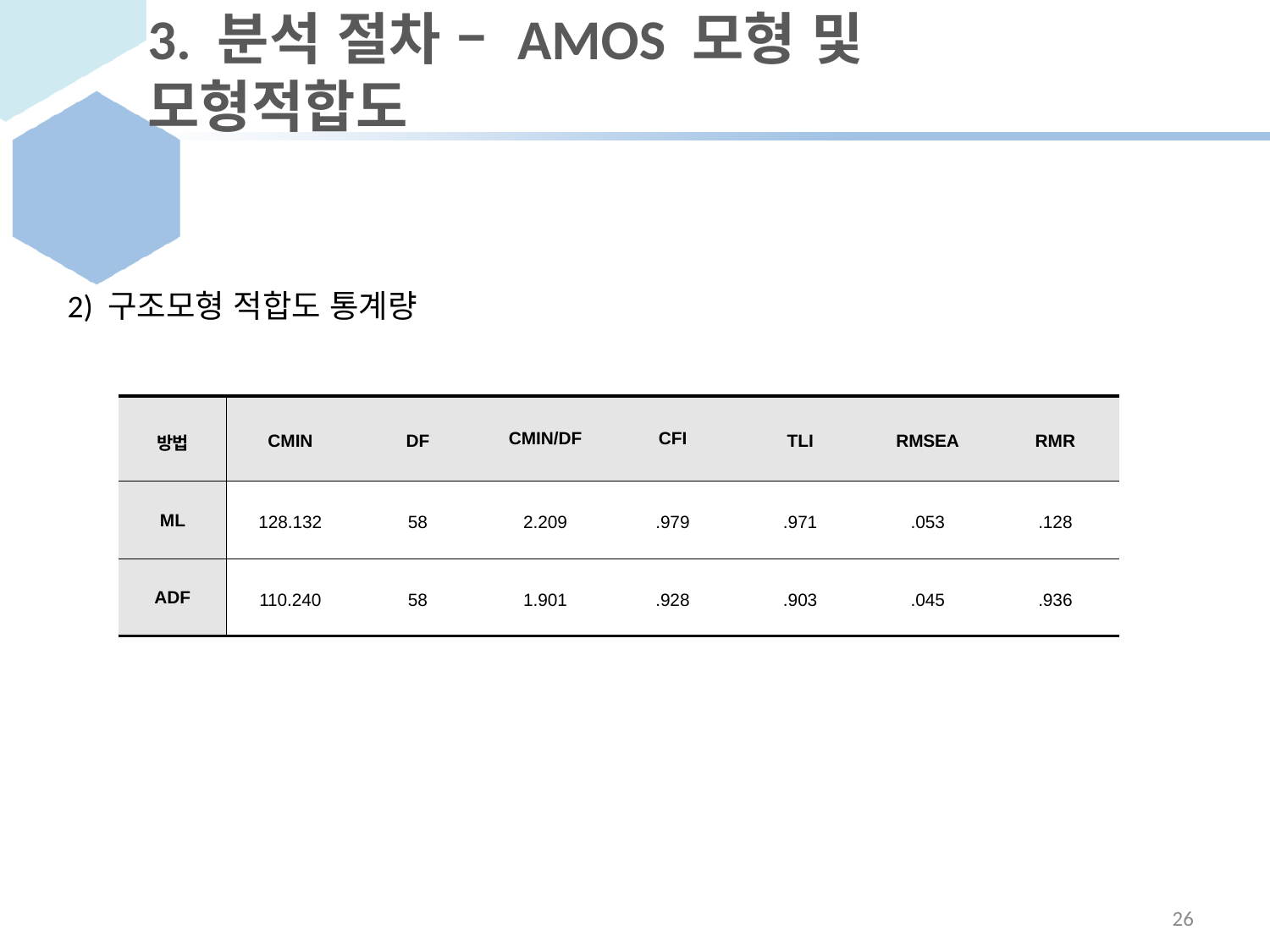

# 3. 분석 절차 – AMOS 모형 및 모형적합도
2) 구조모형 적합도 통계량
| 방법 | CMIN | DF | CMIN/DF | CFI | TLI | RMSEA | RMR |
| --- | --- | --- | --- | --- | --- | --- | --- |
| ML | 128.132 | 58 | 2.209 | .979 | .971 | .053 | .128 |
| ADF | 110.240 | 58 | 1.901 | .928 | .903 | .045 | .936 |
26